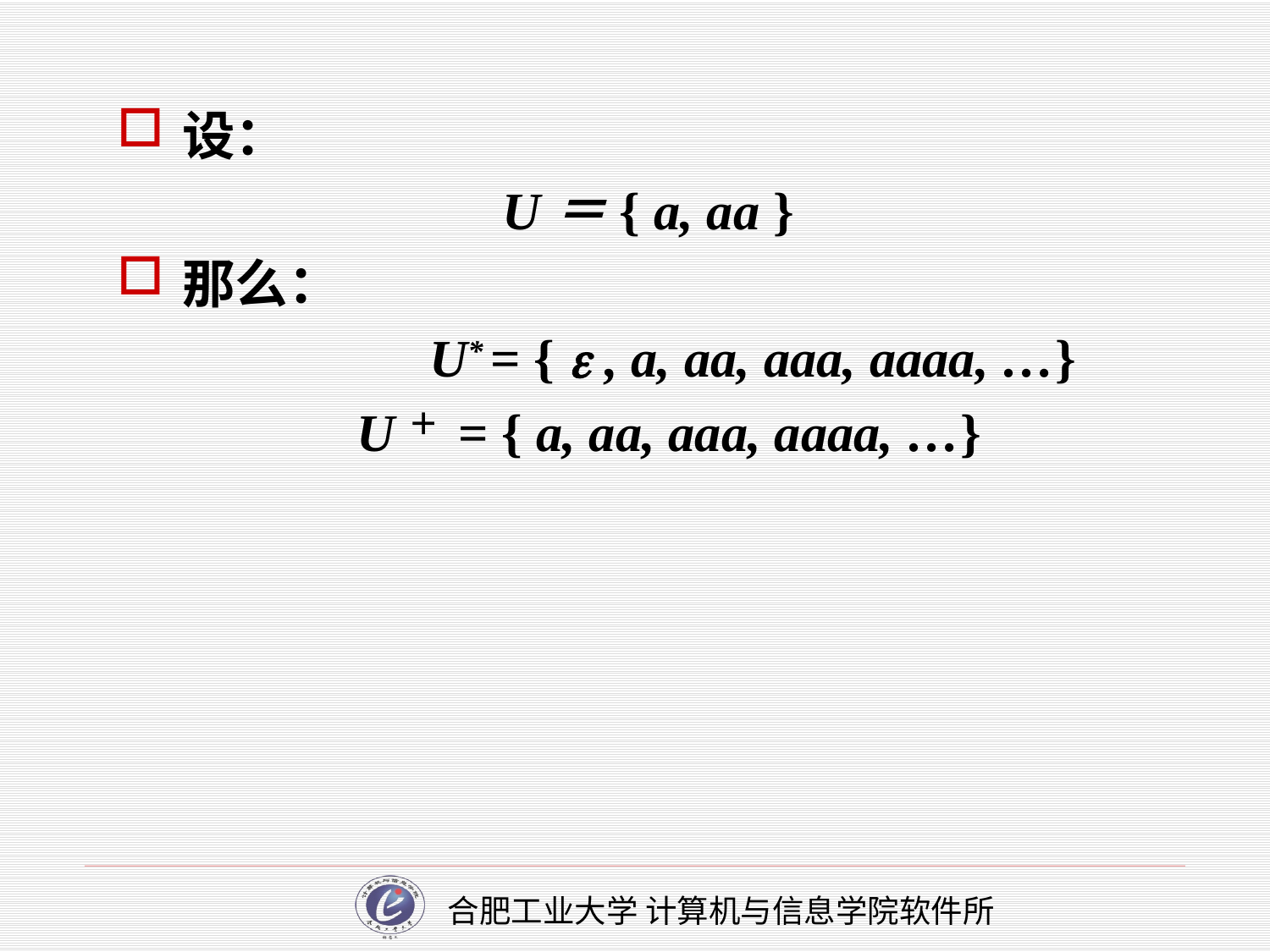

设：
U＝{ a, aa }
那么：
		         U* = { ε , a, aa, aaa, aaaa, …}
                  U＋ = { a, aa, aaa, aaaa, …}

48